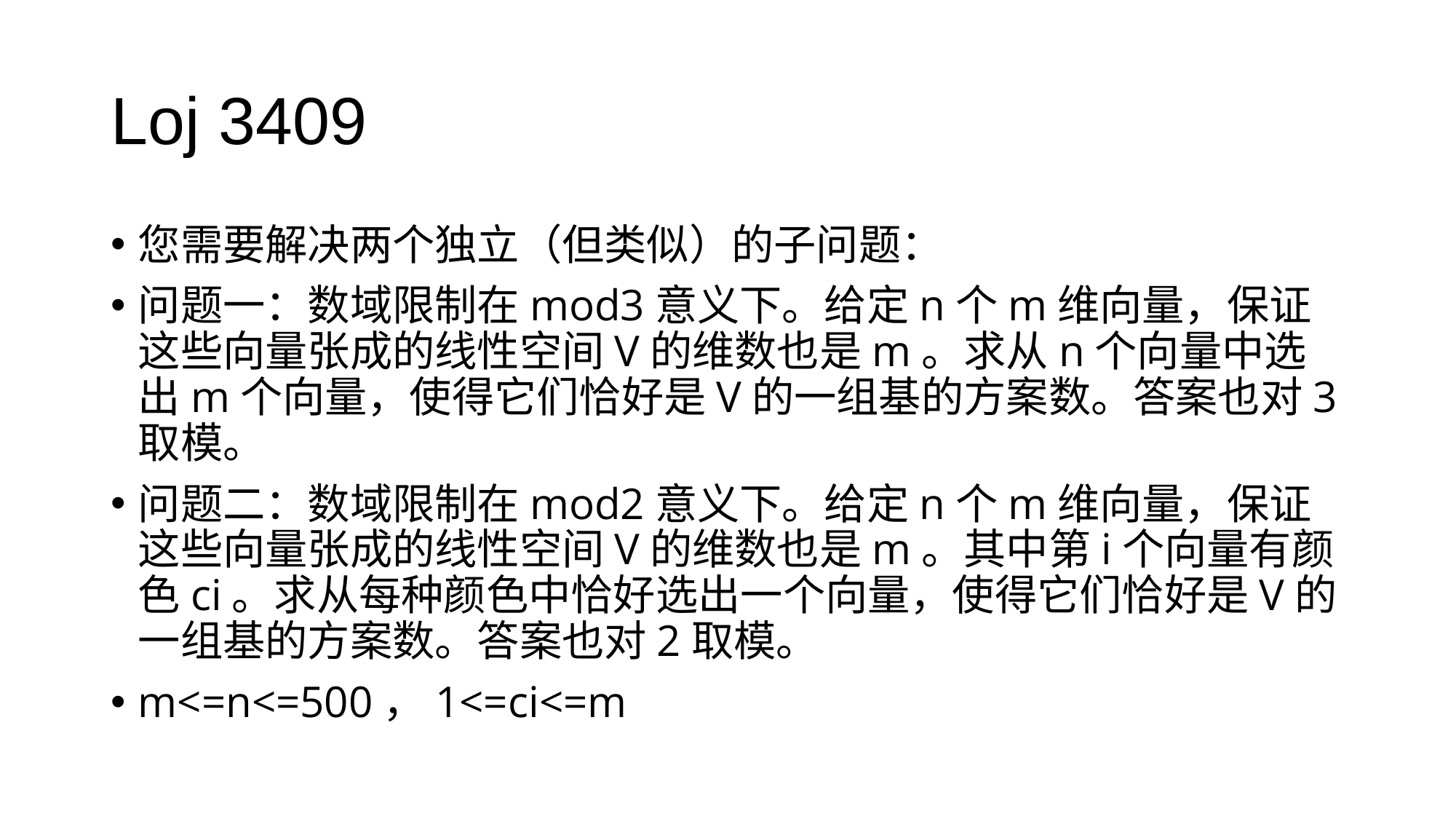

# Loj 3409
您需要解决两个独立（但类似）的子问题：
问题一：数域限制在mod3意义下。给定n个m维向量，保证这些向量张成的线性空间V的维数也是m。求从n个向量中选出m个向量，使得它们恰好是V的一组基的方案数。答案也对3取模。
问题二：数域限制在mod2意义下。给定n个m维向量，保证这些向量张成的线性空间V的维数也是m。其中第i个向量有颜色ci。求从每种颜色中恰好选出一个向量，使得它们恰好是V的一组基的方案数。答案也对2取模。
m<=n<=500，1<=ci<=m